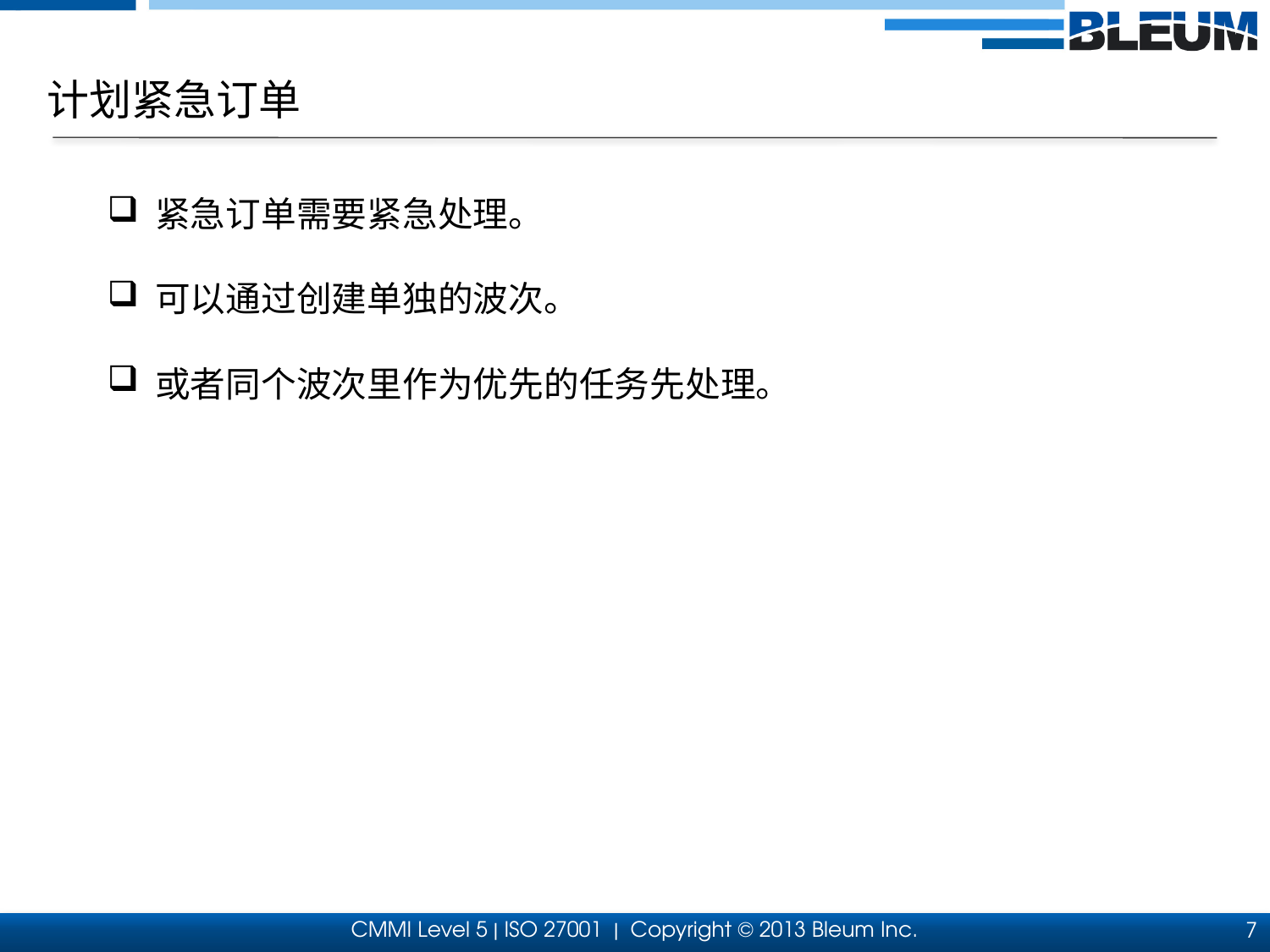

计划紧急订单
紧急订单需要紧急处理。

可以通过创建单独的波次。

或者同个波次里作为优先的任务先处理。

7